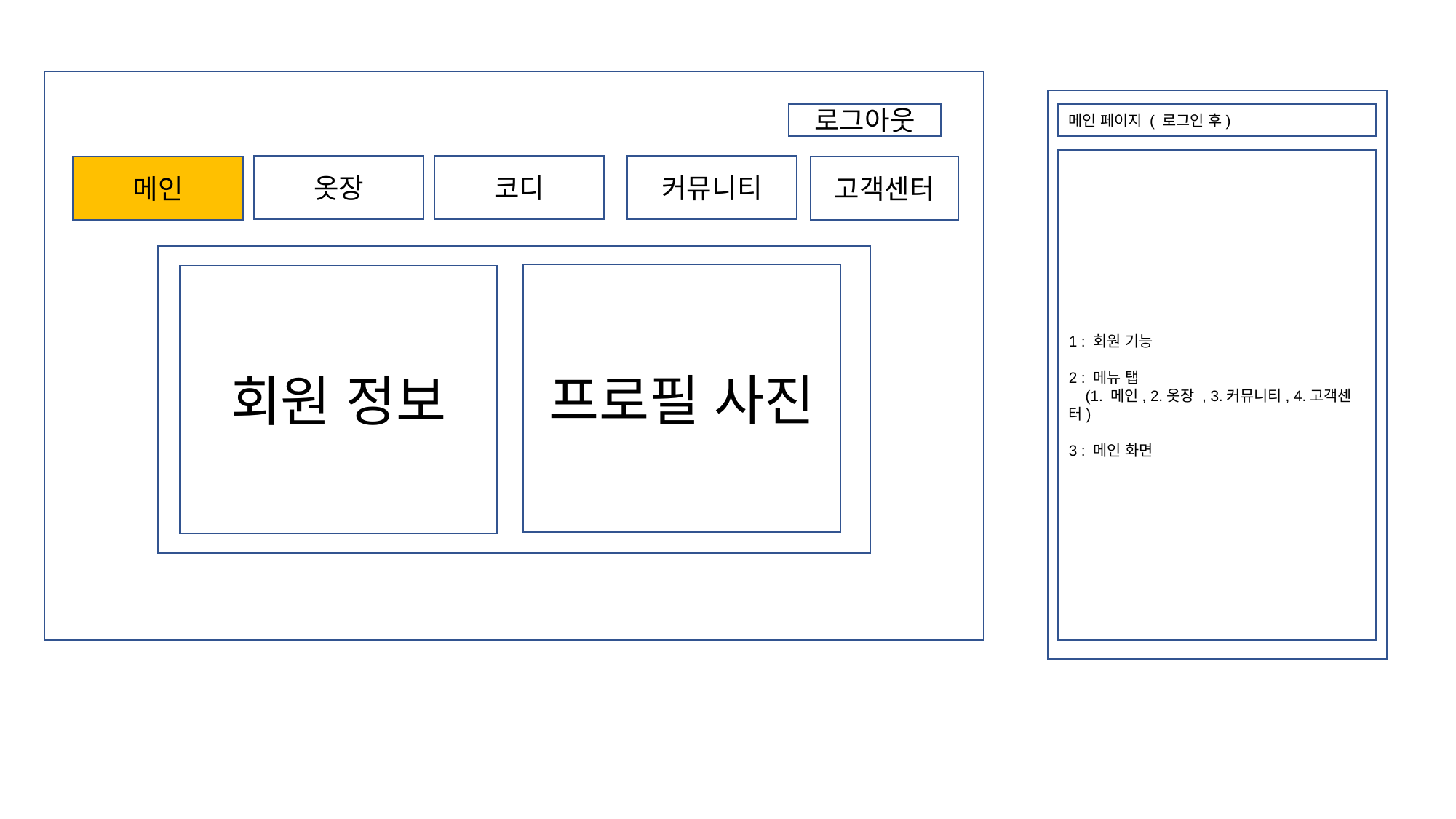

로그아웃
메인 페이지 ( 로그인 후)
1 : 회원 기능

2 : 메뉴 탭
    (1. 메인, 2.옷장 , 3.커뮤니티, 4.고객센터)

3 : 메인 화면
옷장
코디
커뮤니티
메인
고객센터

프로필 사진
회원 정보